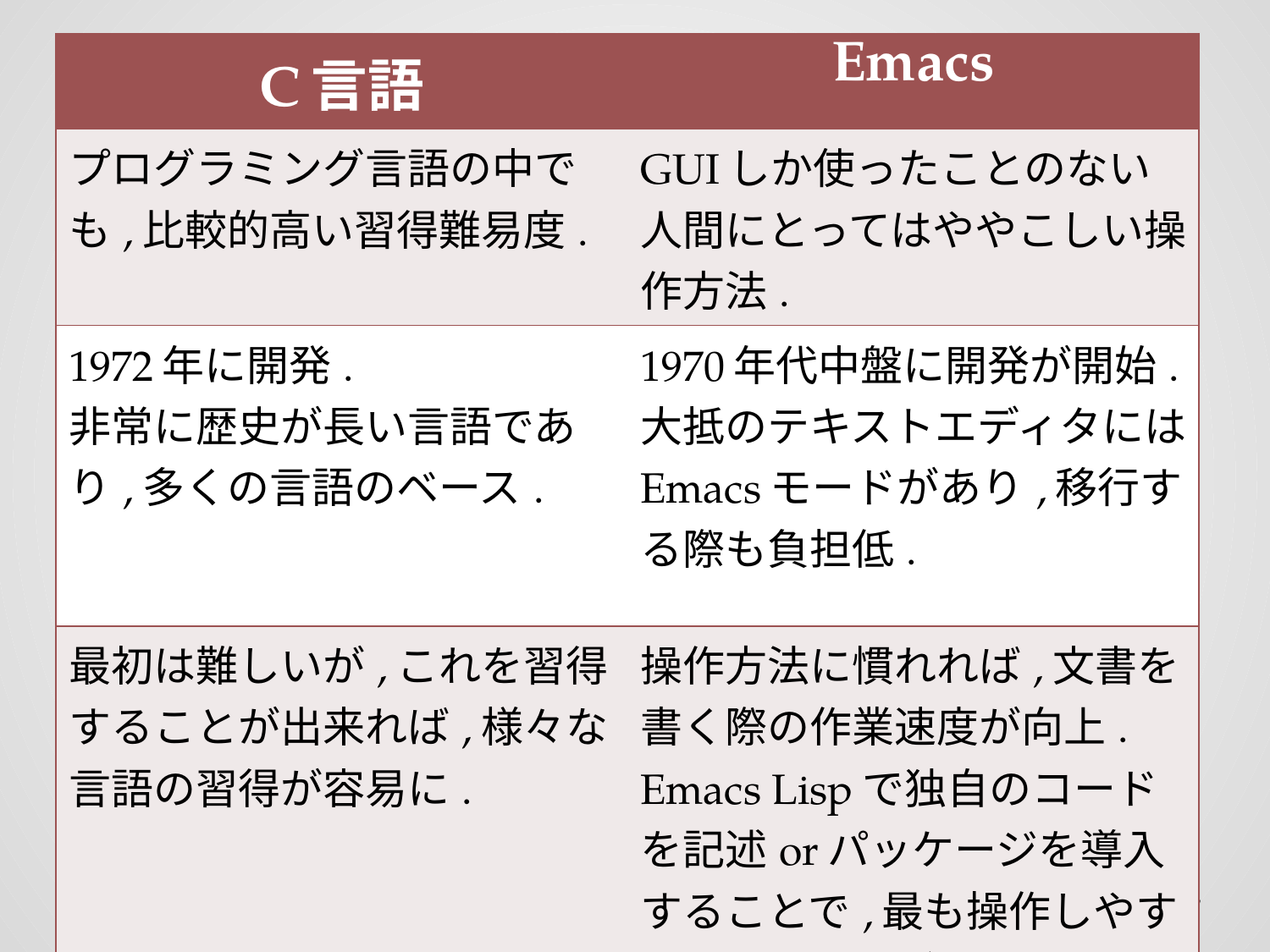

| C言語 | Emacs |
| --- | --- |
| プログラミング言語の中でも,比較的高い習得難易度. | GUIしか使ったことのない人間にとってはややこしい操作方法. |
| 1972年に開発. 非常に歴史が長い言語であり,多くの言語のベース. | 1970年代中盤に開発が開始. 大抵のテキストエディタにはEmacsモードがあり,移行する際も負担低. |
| 最初は難しいが,これを習得することが出来れば,様々な言語の習得が容易に. | 操作方法に慣れれば,文書を書く際の作業速度が向上. Emacs Lispで独自のコードを記述orパッケージを導入することで,最も操作しやすいテキストエディタに. |
7